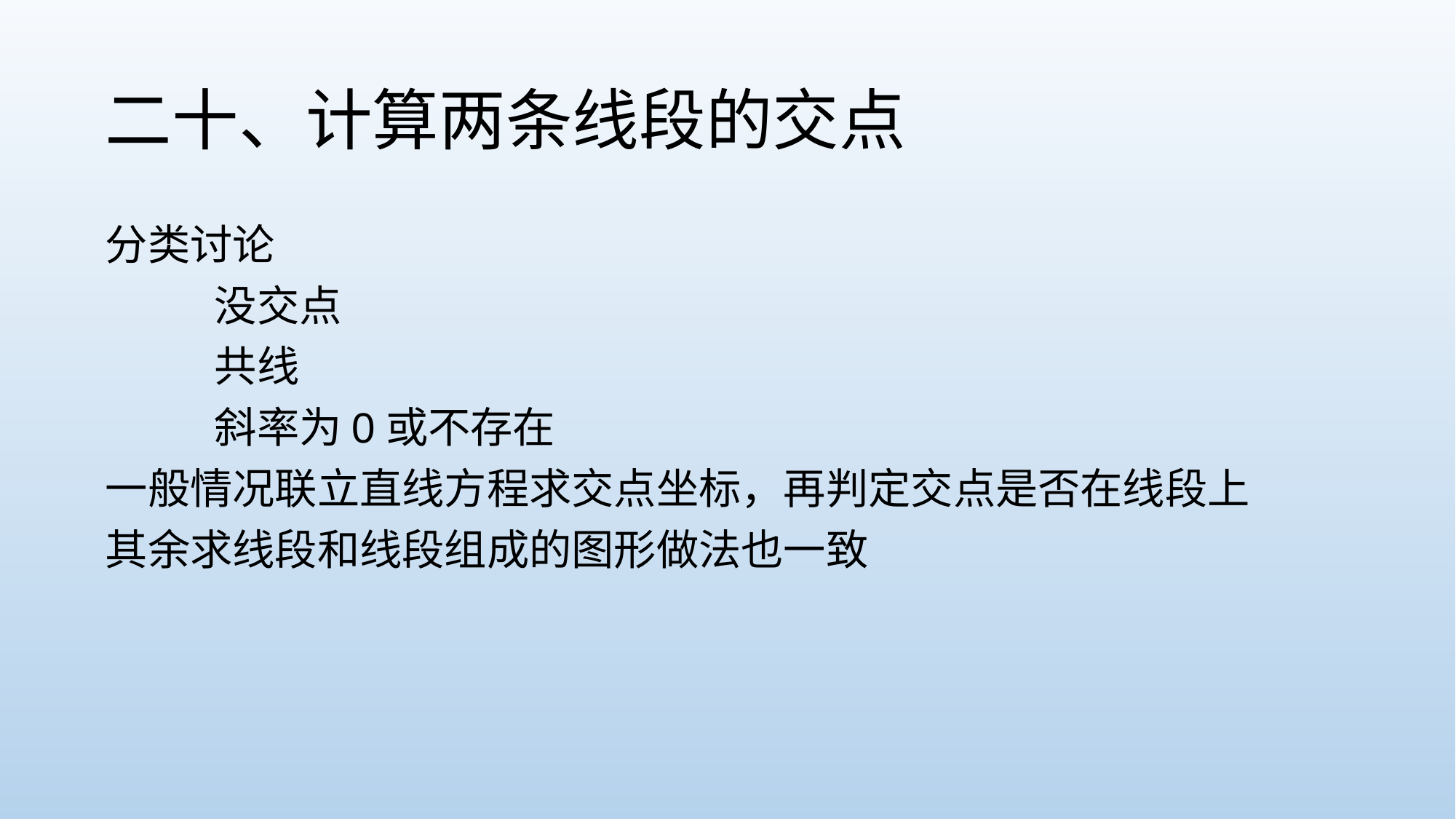

# 二十、计算两条线段的交点
分类讨论
	没交点
	共线
	斜率为0或不存在
一般情况联立直线方程求交点坐标，再判定交点是否在线段上
其余求线段和线段组成的图形做法也一致